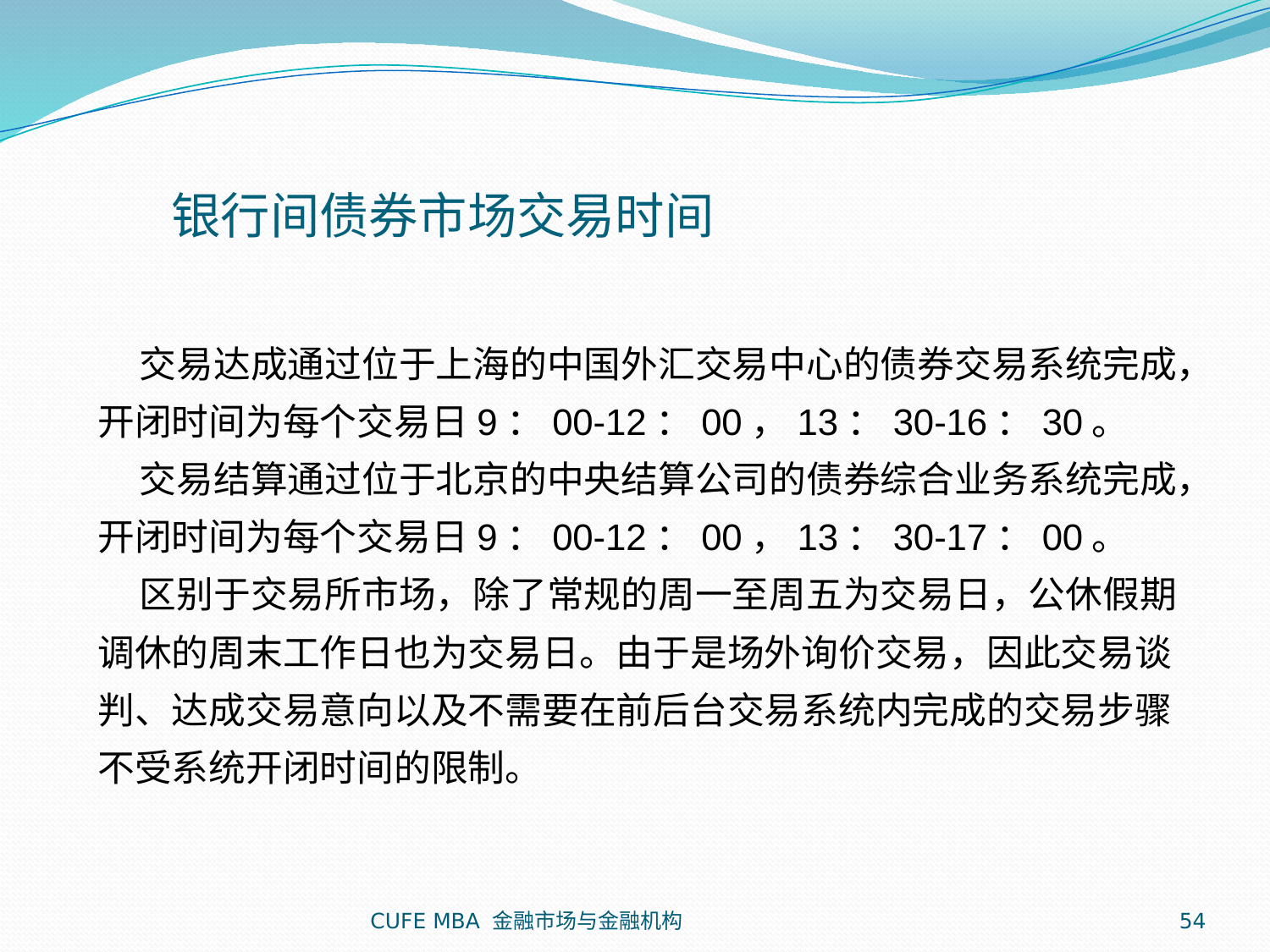

银行间债券市场交易时间
    交易达成通过位于上海的中国外汇交易中心的债券交易系统完成，开闭时间为每个交易日9：00-12：00，13：30-16：30。
    交易结算通过位于北京的中央结算公司的债券综合业务系统完成，开闭时间为每个交易日9：00-12：00，13：30-17：00。
    区别于交易所市场，除了常规的周一至周五为交易日，公休假期调休的周末工作日也为交易日。由于是场外询价交易，因此交易谈判、达成交易意向以及不需要在前后台交易系统内完成的交易步骤不受系统开闭时间的限制。
CUFE MBA 金融市场与金融机构
54